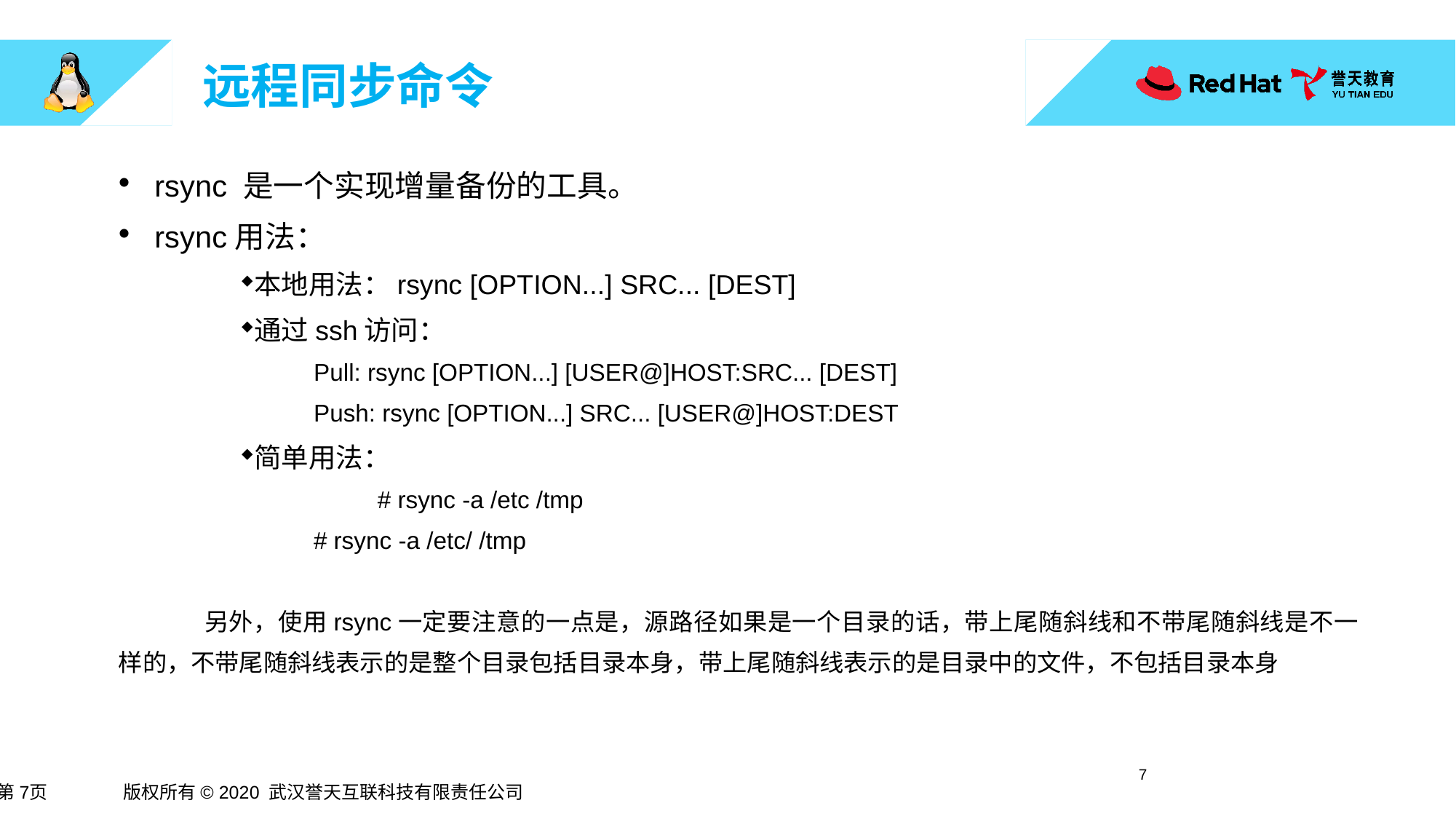

# 远程同步命令
rsync 是一个实现增量备份的工具。
rsync用法：
本地用法：rsync [OPTION...] SRC... [DEST]
通过ssh访问：
Pull: rsync [OPTION...] [USER@]HOST:SRC... [DEST]
Push: rsync [OPTION...] SRC... [USER@]HOST:DEST
简单用法：
		 # rsync -a /etc /tmp
# rsync -a /etc/ /tmp

另外，使用rsync一定要注意的一点是，源路径如果是一个目录的话，带上尾随斜线和不带尾随斜线是不一样的，不带尾随斜线表示的是整个目录包括目录本身，带上尾随斜线表示的是目录中的文件，不包括目录本身

7